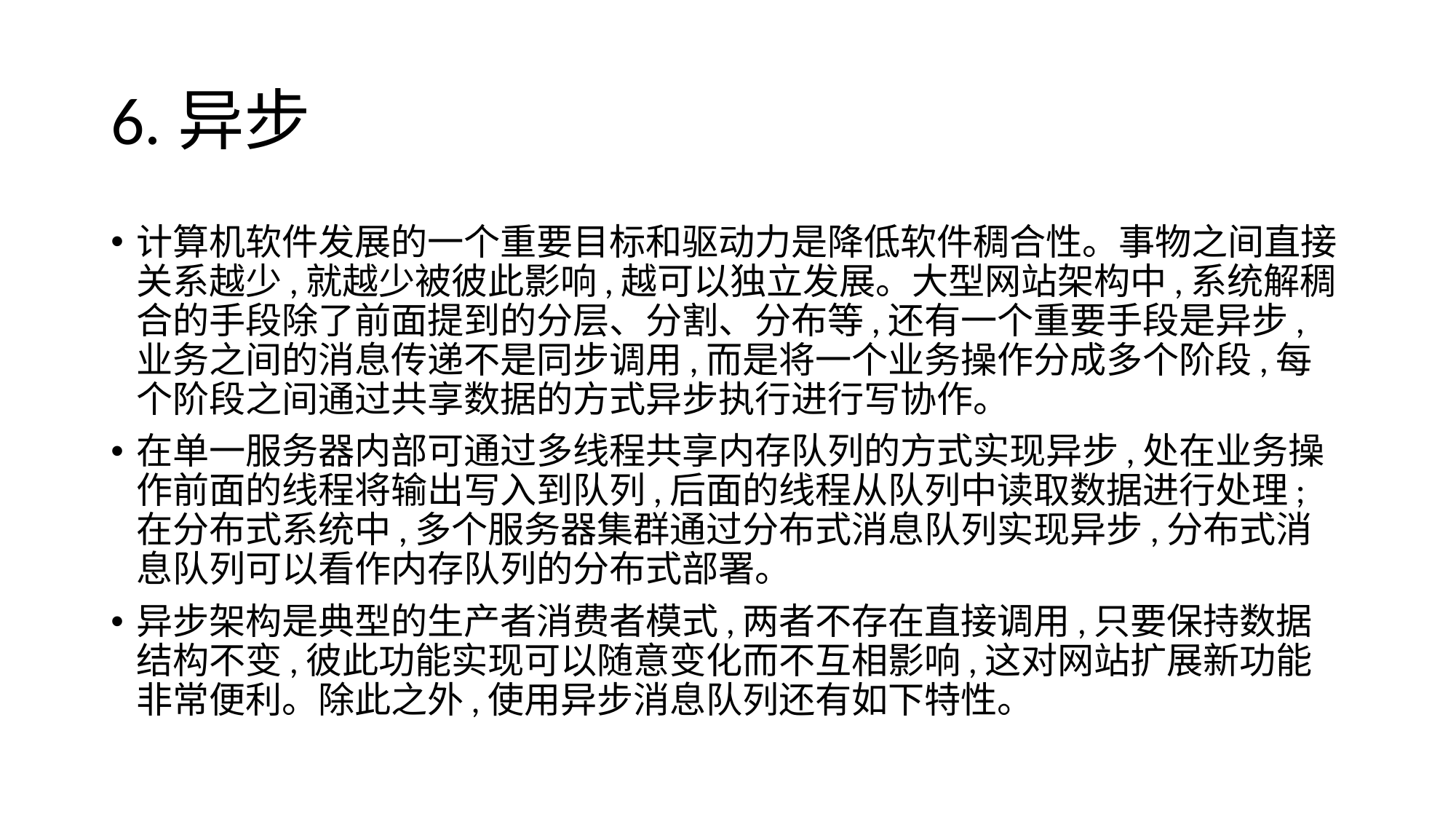

# 6.异步
计算机软件发展的一个重要目标和驱动力是降低软件稠合性。事物之间直接关系越少,就越少被彼此影响,越可以独立发展。大型网站架构中,系统解稠合的手段除了前面提到的分层、分割、分布等,还有一个重要手段是异步,业务之间的消息传递不是同步调用,而是将一个业务操作分成多个阶段,每个阶段之间通过共享数据的方式异步执行进行写协作。
在单一服务器内部可通过多线程共享内存队列的方式实现异步,处在业务操作前面的线程将输出写入到队列,后面的线程从队列中读取数据进行处理;在分布式系统中,多个服务器集群通过分布式消息队列实现异步,分布式消息队列可以看作内存队列的分布式部署。
异步架构是典型的生产者消费者模式,两者不存在直接调用,只要保持数据结构不变,彼此功能实现可以随意变化而不互相影响,这对网站扩展新功能非常便利。除此之外,使用异步消息队列还有如下特性。